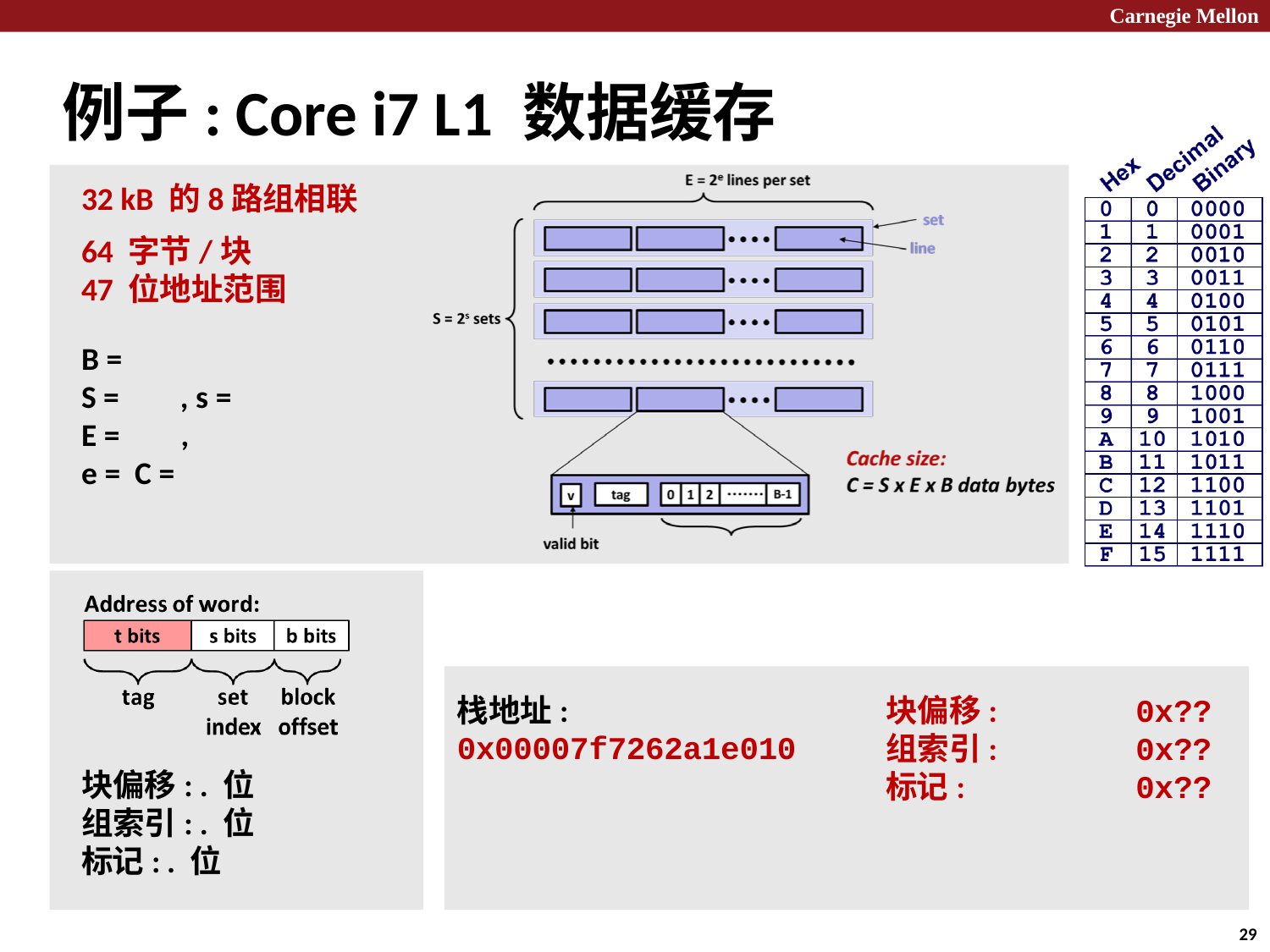

Carnegie Mellon
# 例子: Core i7 L1 数据缓存

32 kB 的8路组相联
64 字节/块
47 位地址范围

B =
S =	, s =
E =	, e =  C =

块偏移:
组索引:
标记:
0x??
0x??
0x??
栈地址:
0x00007f7262a1e010
块偏移: . 位
组索引: . 位
标记: . 位
29